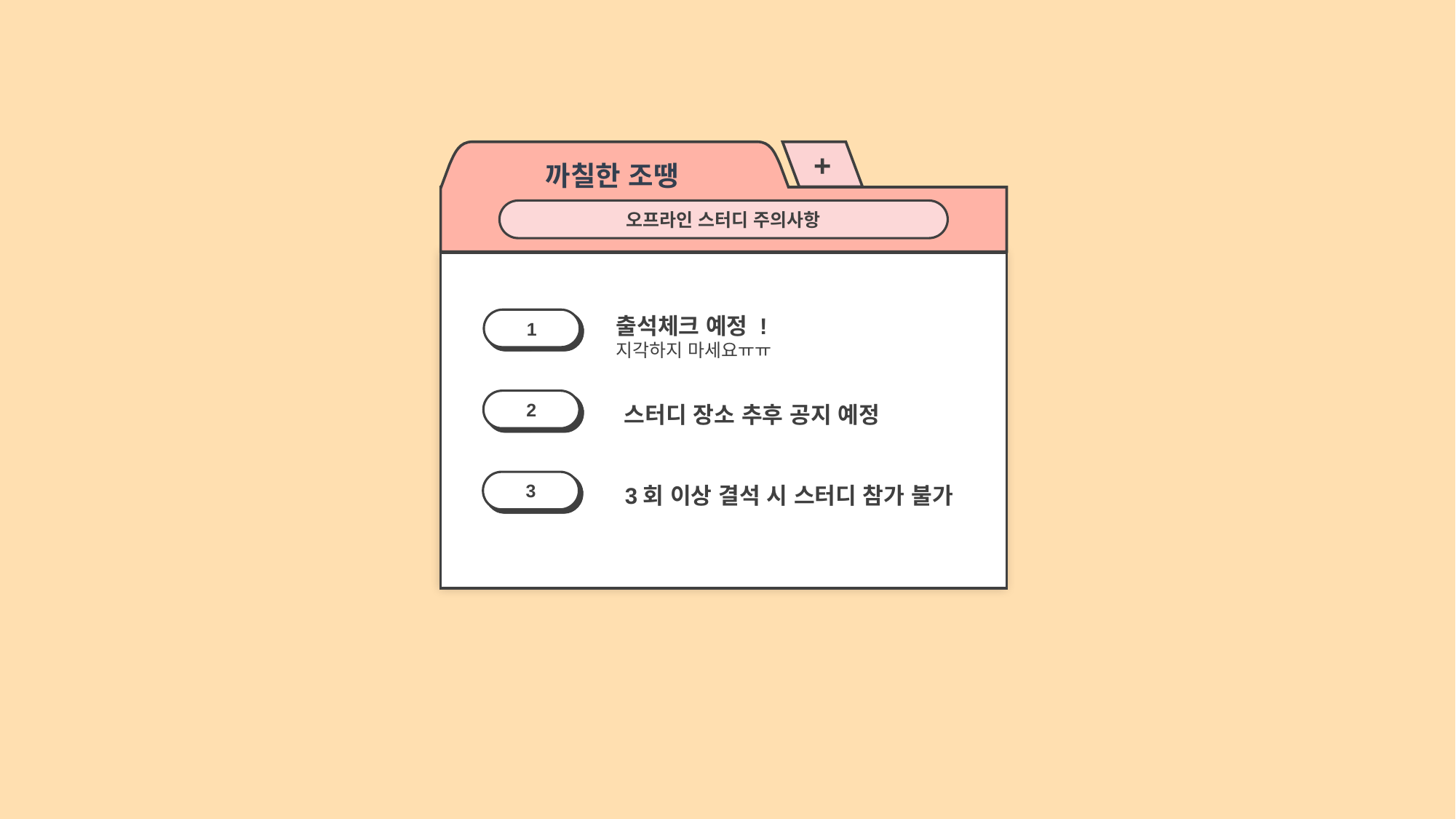

까칠한 조땡
+

오프라인 스터디 주의사항

출석체크 예정 !
지각하지 마세요ㅠㅠ
1
2
스터디 장소 추후 공지 예정
3
3회 이상 결석 시 스터디 참가 불가